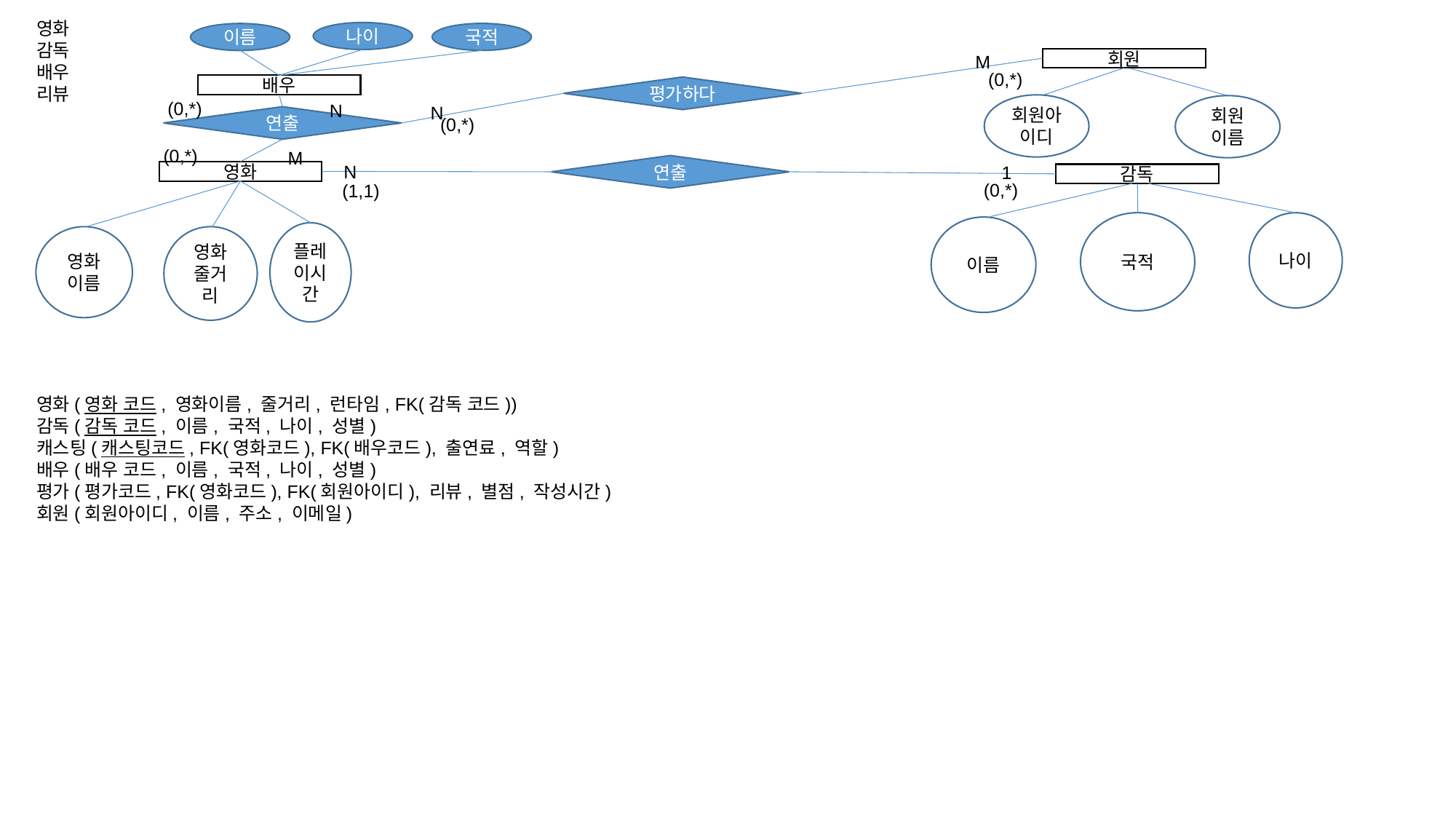

영화
감독
배우
리뷰
나이
국적
이름
회원
M
(0,*)
배우
평가하다
회원아이디
회원 이름
(0,*)
N
N
연출
(0,*)
(0,*)
M
연출
영화
1
감독
(0,*)
(1,1)
국적
나이
이름
플레이시간
영화이름
영화줄거리
N
영화(영화 코드, 영화이름, 줄거리, 런타임, FK(감독 코드))
감독(감독 코드, 이름, 국적, 나이, 성별)
캐스팅(캐스팅코드, FK(영화코드), FK(배우코드), 출연료, 역할)
배우(배우 코드, 이름, 국적, 나이, 성별)
평가(평가코드, FK(영화코드), FK(회원아이디), 리뷰, 별점, 작성시간)
회원(회원아이디, 이름, 주소, 이메일)